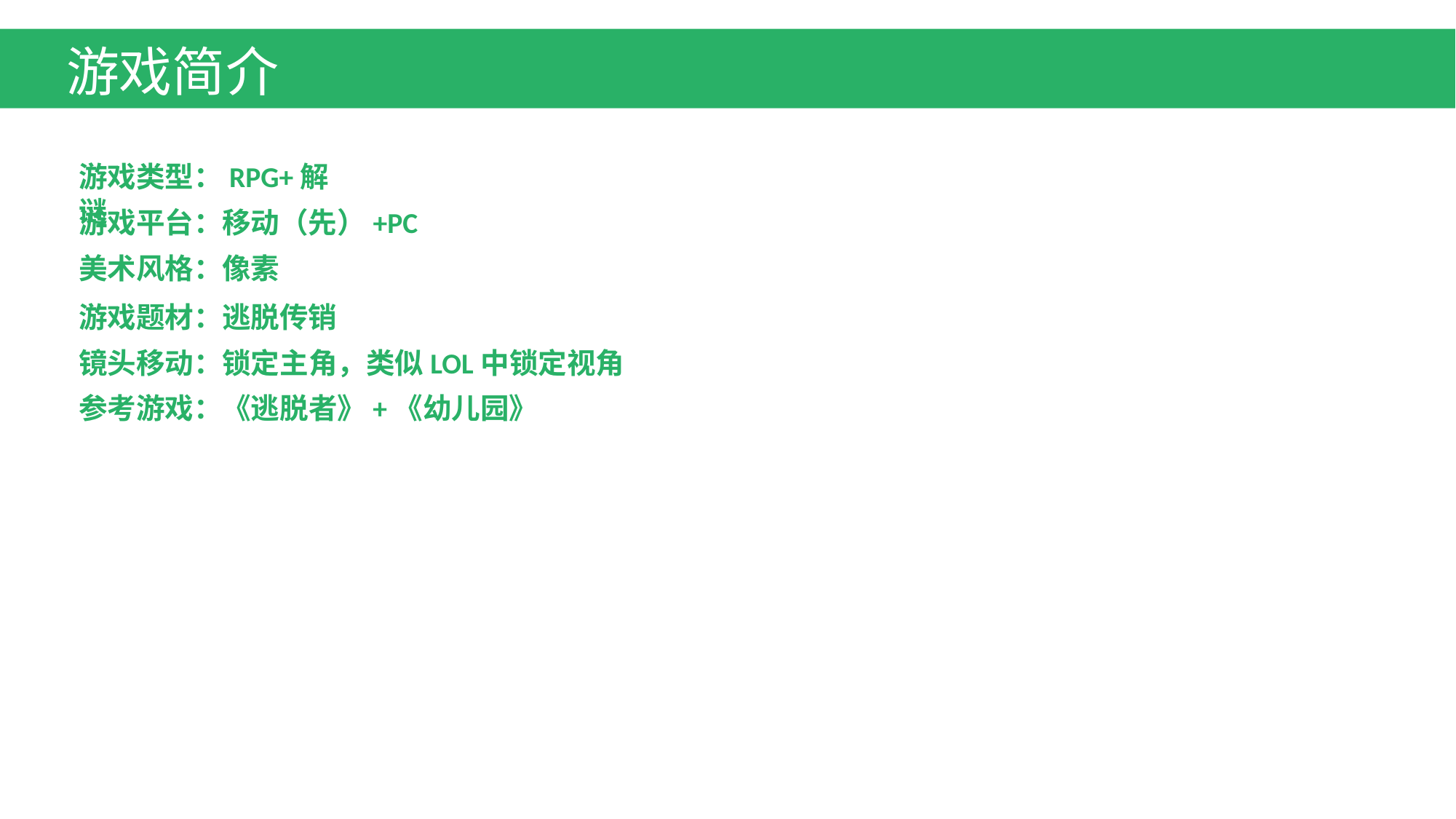

游戏简介
游戏类型：RPG+解谜
游戏平台：移动（先）+PC
美术风格：像素
游戏题材：逃脱传销
镜头移动：锁定主角，类似LOL中锁定视角
参考游戏：《逃脱者》+《幼儿园》